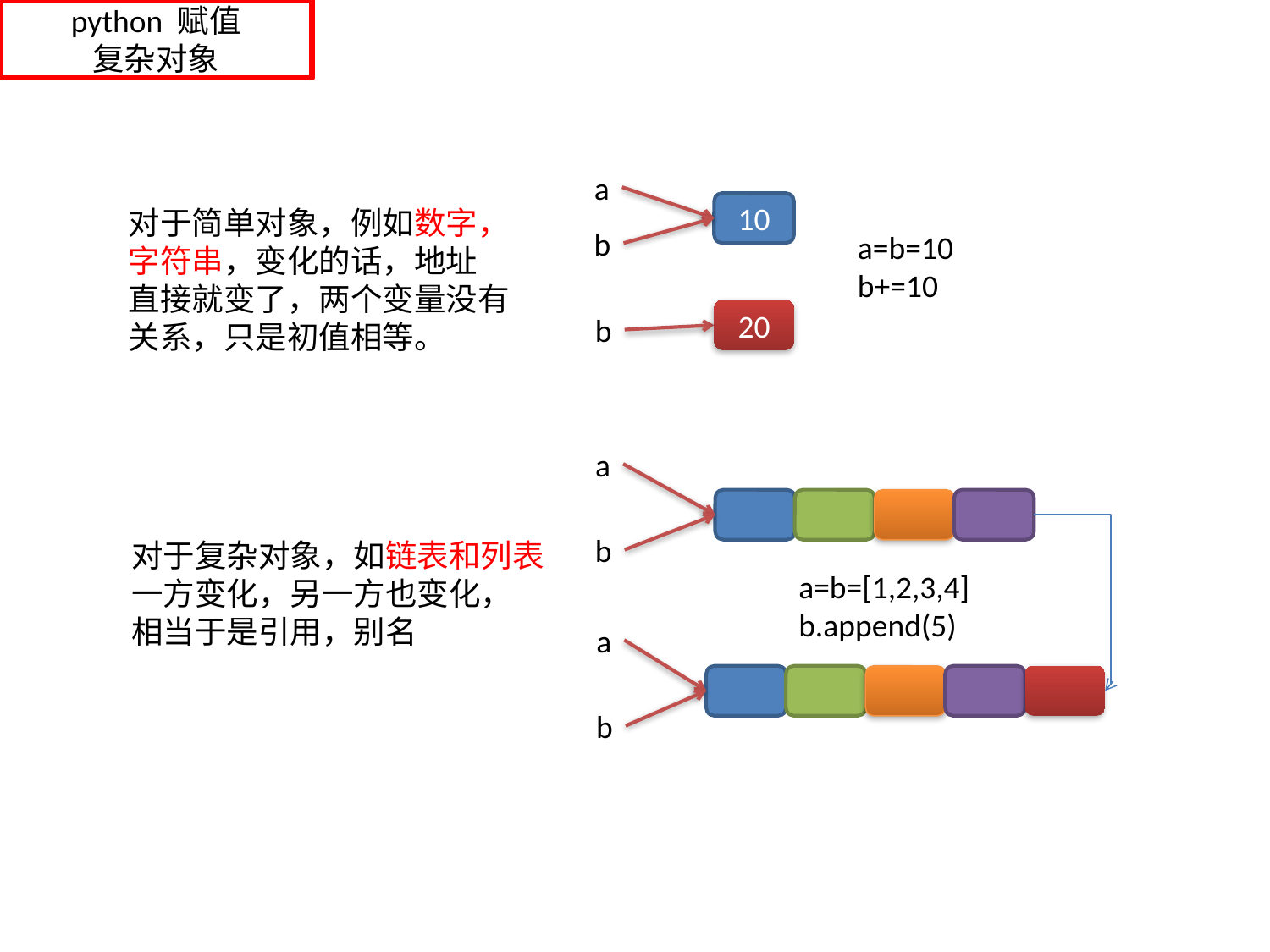

python 赋值
复杂对象
a
10
对于简单对象，例如数字，
字符串，变化的话，地址
直接就变了，两个变量没有
关系，只是初值相等。
b
a=b=10
b+=10
20
b
a

b
对于复杂对象，如链表和列表
一方变化，另一方也变化，
相当于是引用，别名
a=b=[1,2,3,4]
b.append(5)
a

b